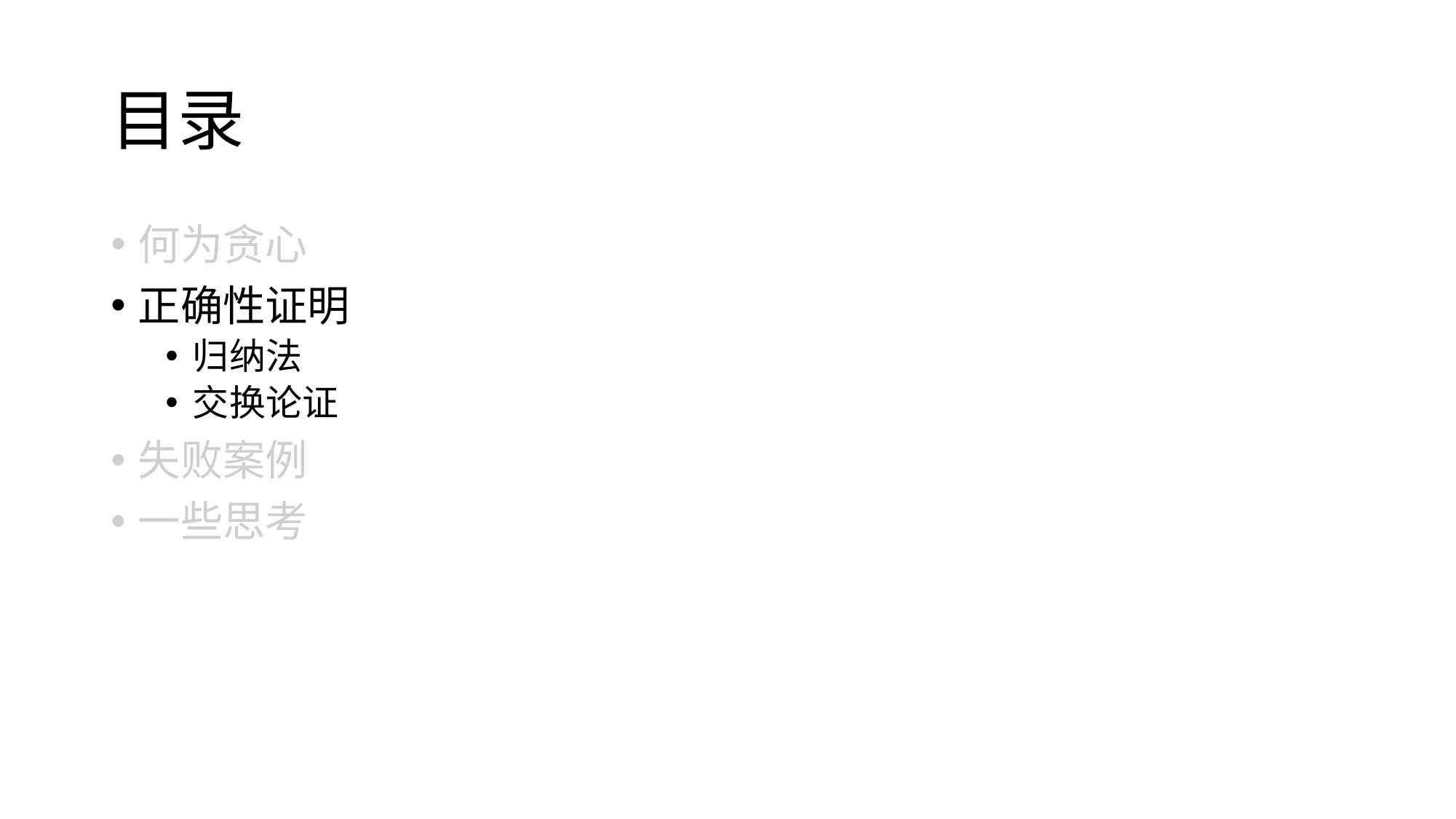

# 目录
何为贪心
正确性证明
归纳法
交换论证
失败案例
一些思考